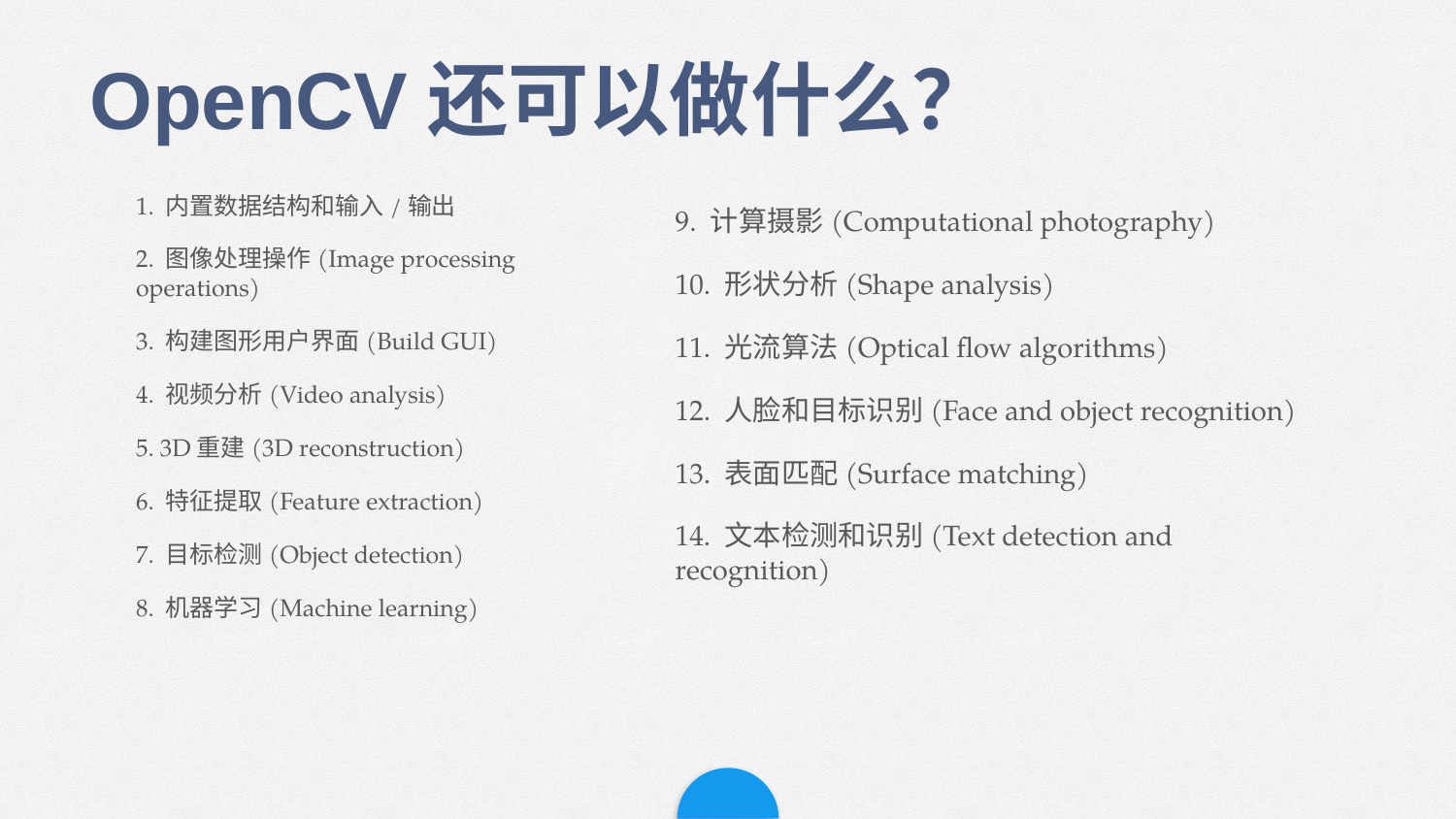

OpenCV还可以做什么？
1. 内置数据结构和输入/输出

2. 图像处理操作(Image processing operations)

3. 构建图形用户界面(Build GUI)

4. 视频分析(Video analysis)

5. 3D重建(3D reconstruction)

6. 特征提取(Feature extraction)

7. 目标检测(Object detection)

8. 机器学习(Machine learning)
9. 计算摄影(Computational photography)

10. 形状分析(Shape analysis)

11. 光流算法(Optical flow algorithms)

12. 人脸和目标识别(Face and object recognition)

13. 表面匹配(Surface matching)

14. 文本检测和识别(Text detection and recognition)
9